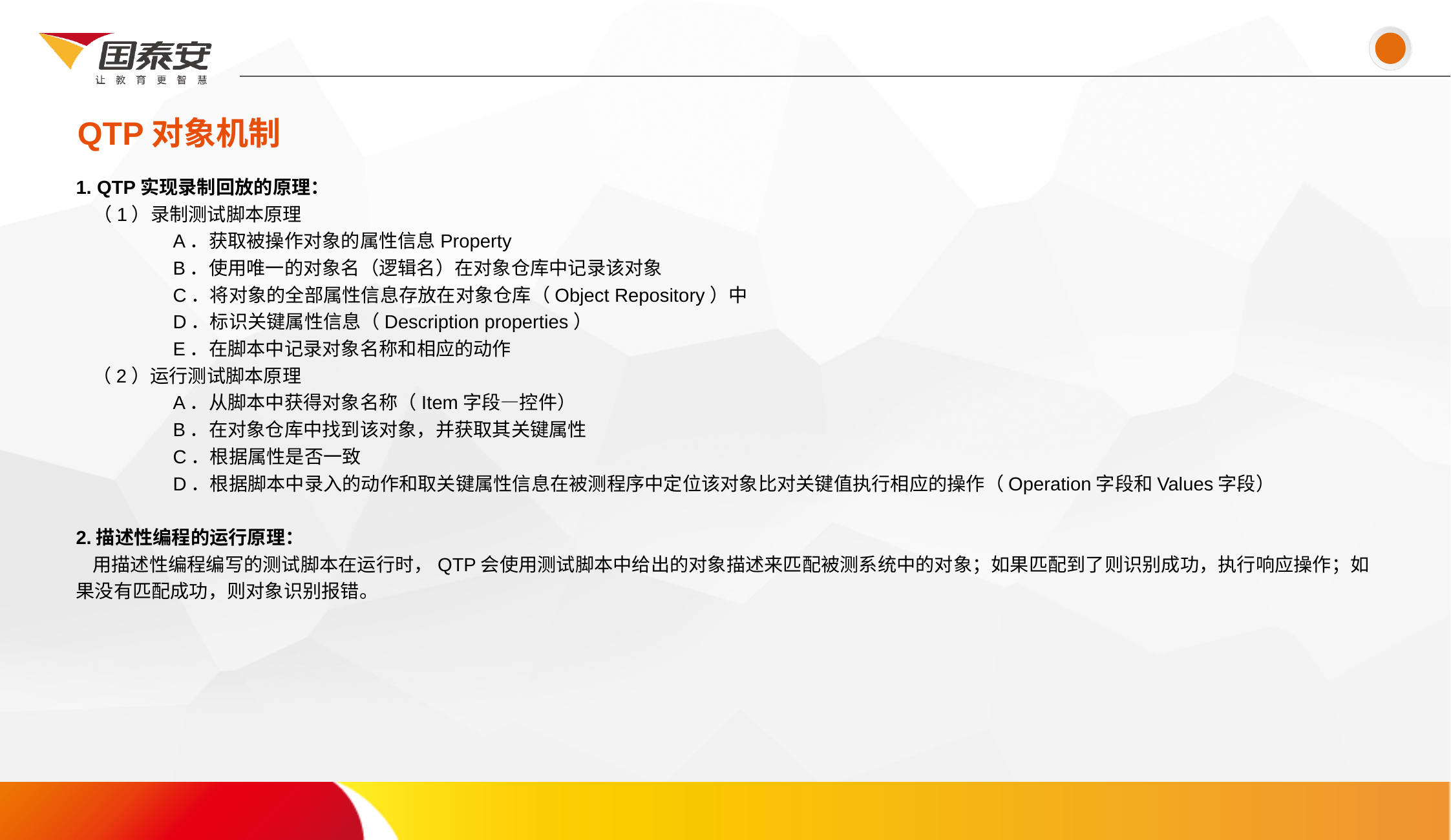

QTP对象机制
# 1. QTP实现录制回放的原理： （1）录制测试脚本原理 A．获取被操作对象的属性信息Property B．使用唯一的对象名（逻辑名）在对象仓库中记录该对象 C．将对象的全部属性信息存放在对象仓库（Object Repository）中 D．标识关键属性信息（Description properties） E．在脚本中记录对象名称和相应的动作 （2）运行测试脚本原理 A．从脚本中获得对象名称（Item字段—控件） B．在对象仓库中找到该对象，并获取其关键属性 C．根据属性是否一致 D．根据脚本中录入的动作和取关键属性信息在被测程序中定位该对象比对关键值执行相应的操作（Operation字段和Values字段） 2.描述性编程的运行原理： 用描述性编程编写的测试脚本在运行时，QTP会使用测试脚本中给出的对象描述来匹配被测系统中的对象；如果匹配到了则识别成功，执行响应操作；如果没有匹配成功，则对象识别报错。